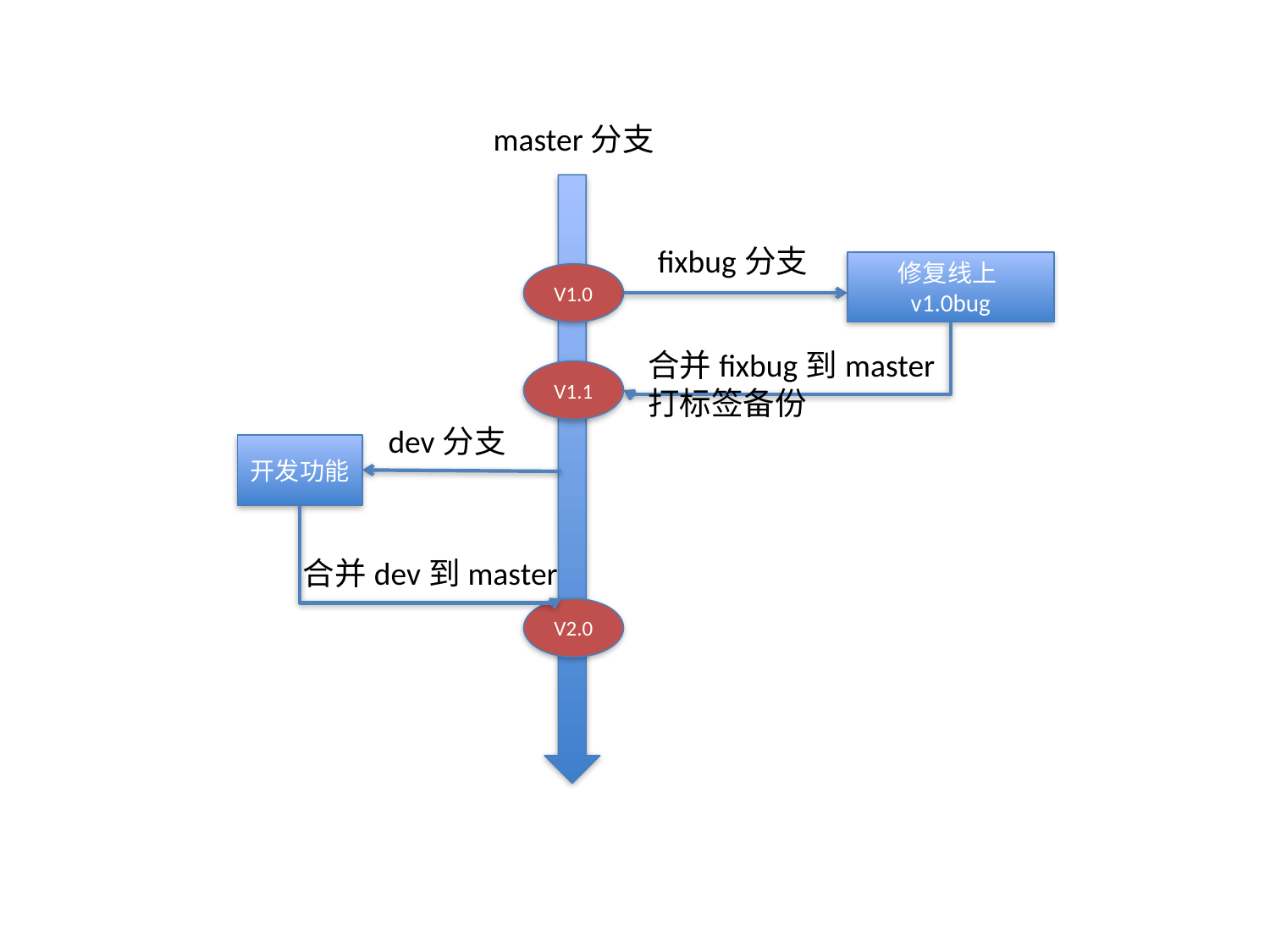

master分支

fixbug分支
修复线上v1.0bug
V1.0
合并fixbug到master
打标签备份
V1.1
dev分支
开发功能
合并dev到master
V2.0